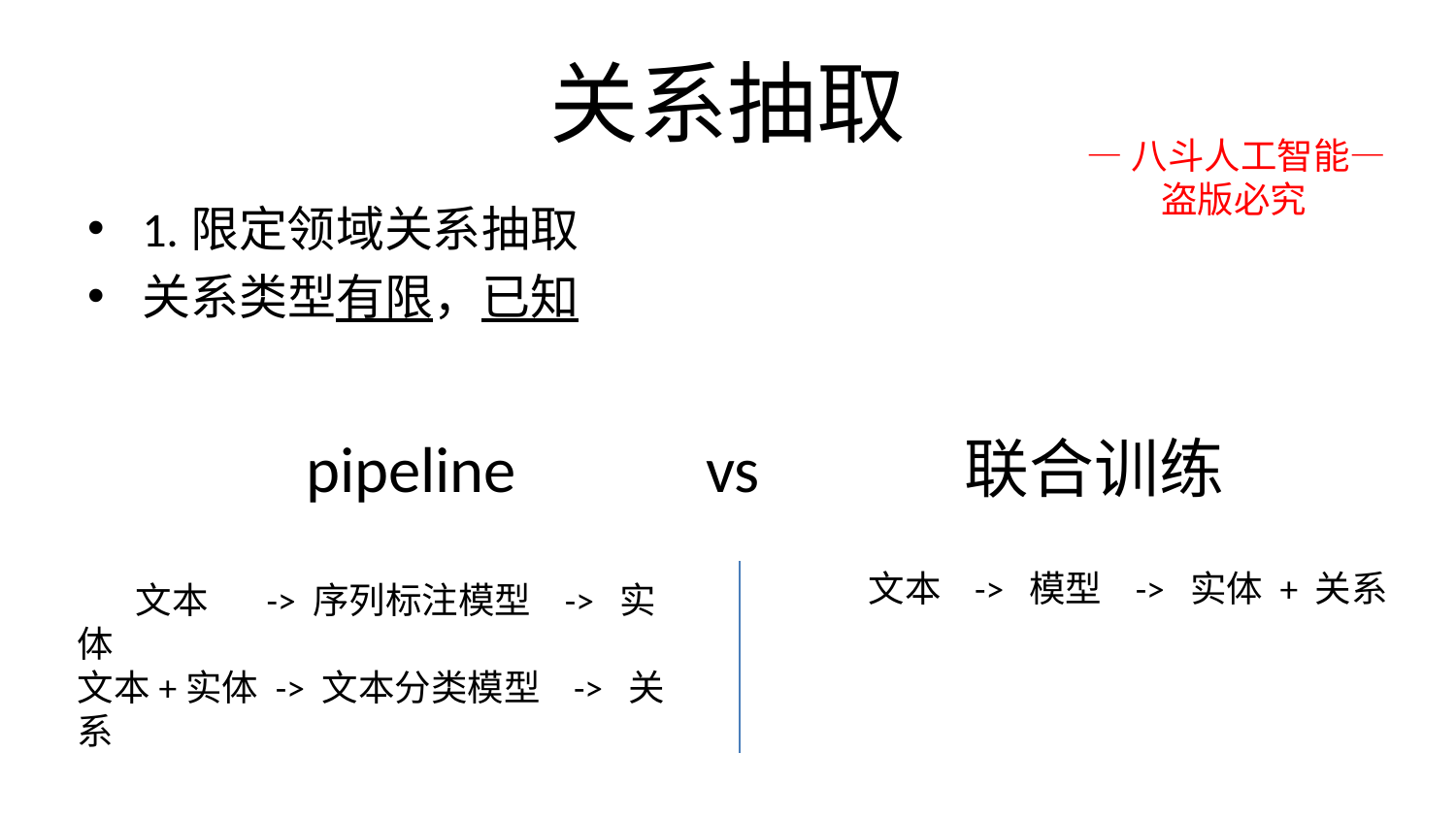

# 关系抽取
—八斗人工智能—
        盗版必究
1.限定领域关系抽取
关系类型有限，已知

               pipeline             vs             联合训练
文本   ->  模型   ->  实体 + 关系
      文本      -> 序列标注模型   ->  实体
文本+实体 -> 文本分类模型   ->  关系